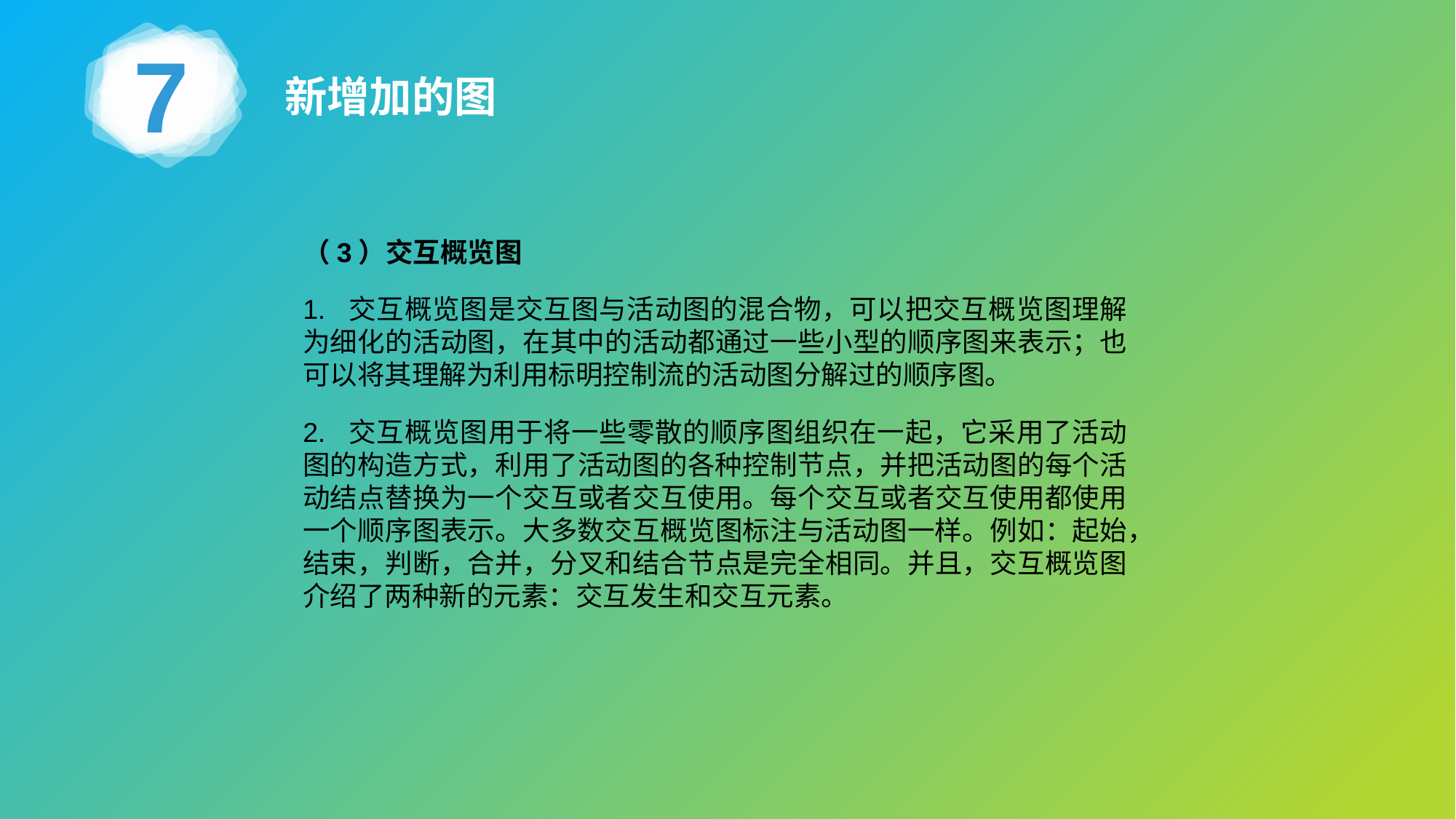

7

新增加的图
（3）交互概览图
1.  交互概览图是交互图与活动图的混合物，可以把交互概览图理解为细化的活动图，在其中的活动都通过一些小型的顺序图来表示；也可以将其理解为利用标明控制流的活动图分解过的顺序图。
2.  交互概览图用于将一些零散的顺序图组织在一起，它采用了活动图的构造方式，利用了活动图的各种控制节点，并把活动图的每个活动结点替换为一个交互或者交互使用。每个交互或者交互使用都使用一个顺序图表示。大多数交互概览图标注与活动图一样。例如：起始，结束，判断，合并，分叉和结合节点是完全相同。并且，交互概览图介绍了两种新的元素：交互发生和交互元素。